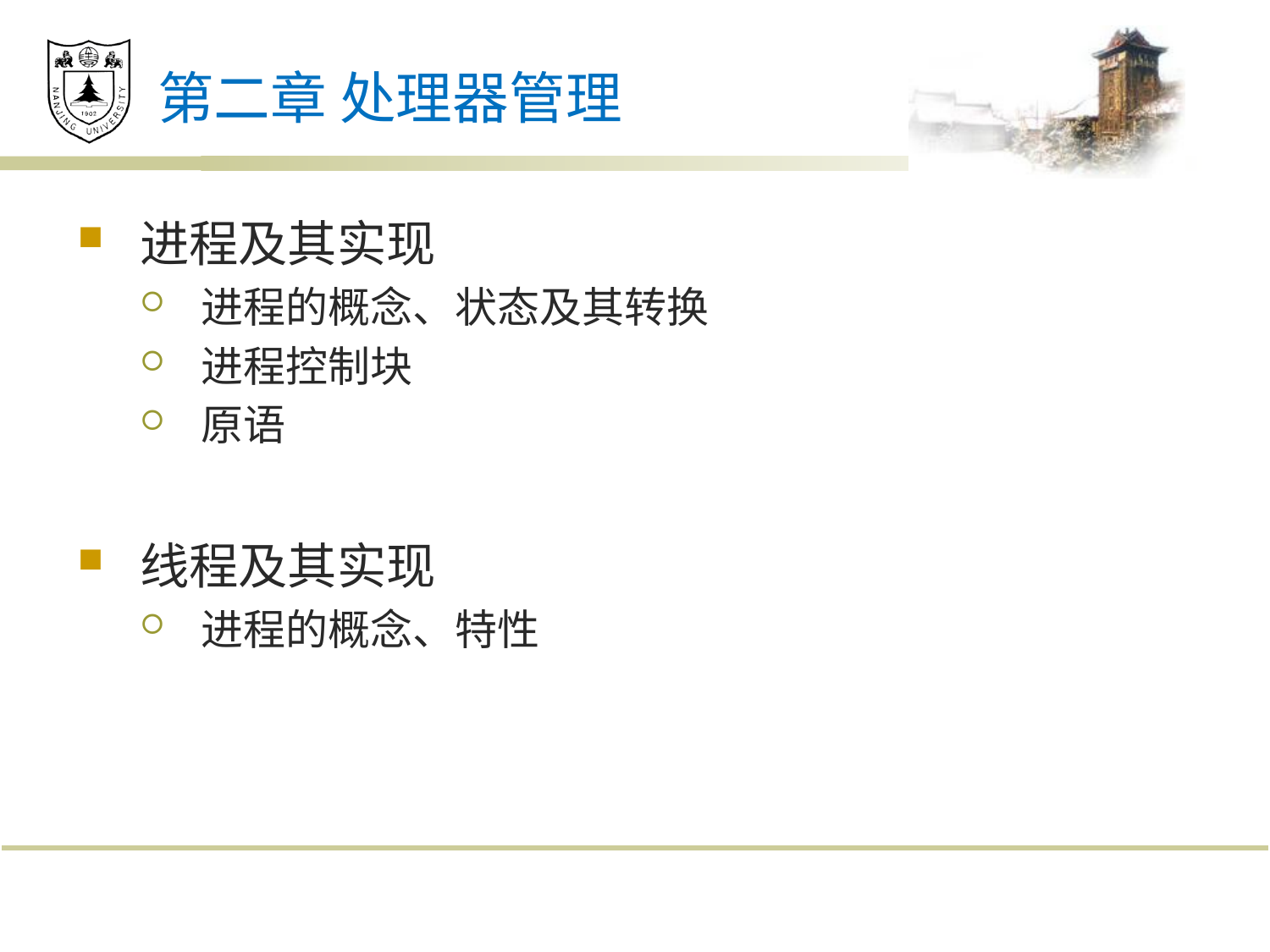

# 第二章 处理器管理
进程及其实现
进程的概念、状态及其转换
进程控制块
原语

线程及其实现
进程的概念、特性